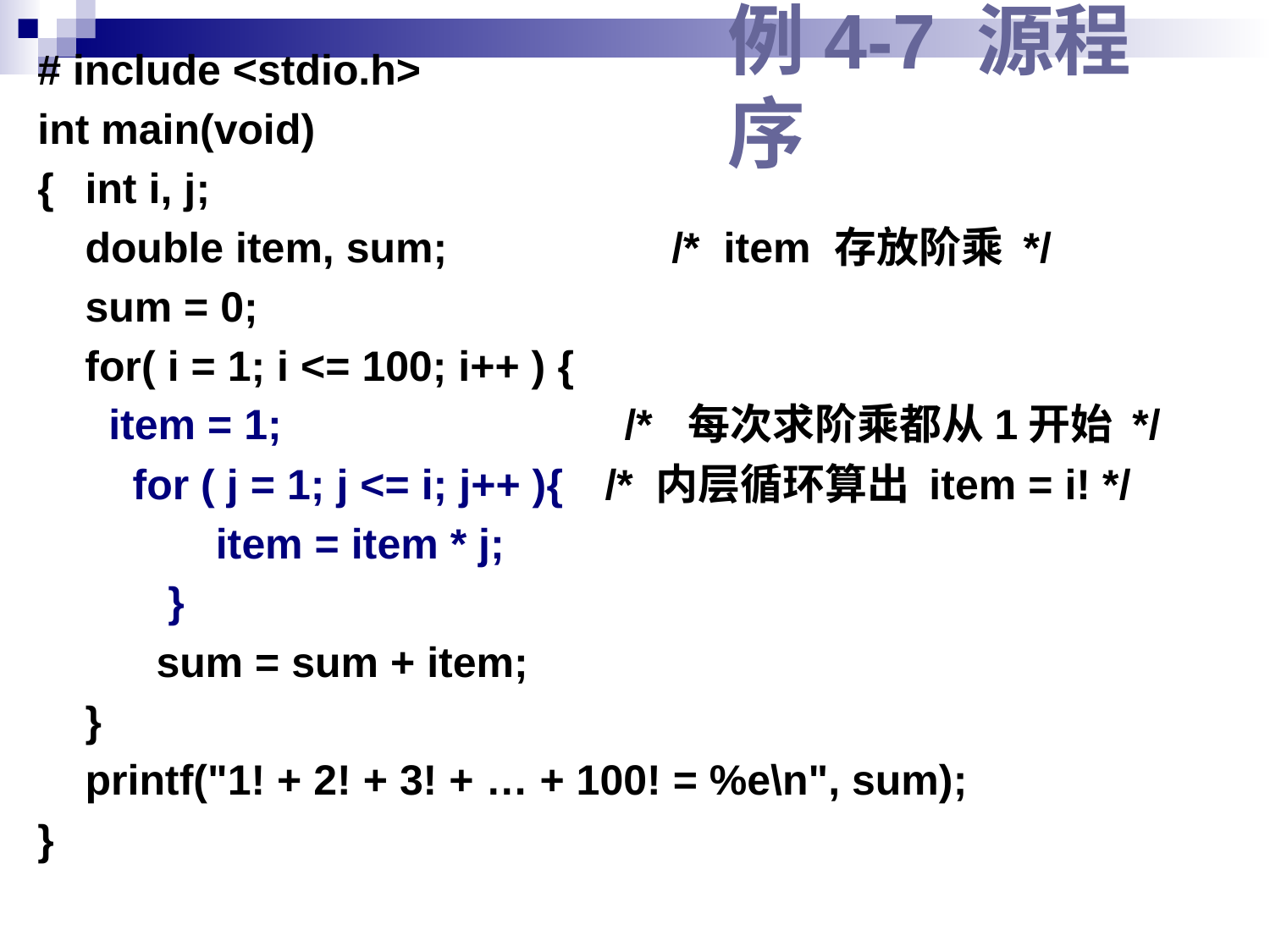

# 例4-7 源程序
# include <stdio.h>
int main(void)
{	int i, j;
	double item, sum;                   /*  item 存放阶乘 */
	sum = 0;
    for( i = 1; i <= 100; i++ ) {
      item = 1;                             /*  每次求阶乘都从1开始 */
	    for ( j = 1; j <= i; j++ ){	 /* 内层循环算出 item = i! */
	           item = item * j;
           }
	      sum = sum + item;
	}
	printf("1! + 2! + 3! + … + 100! = %e\n", sum);
}